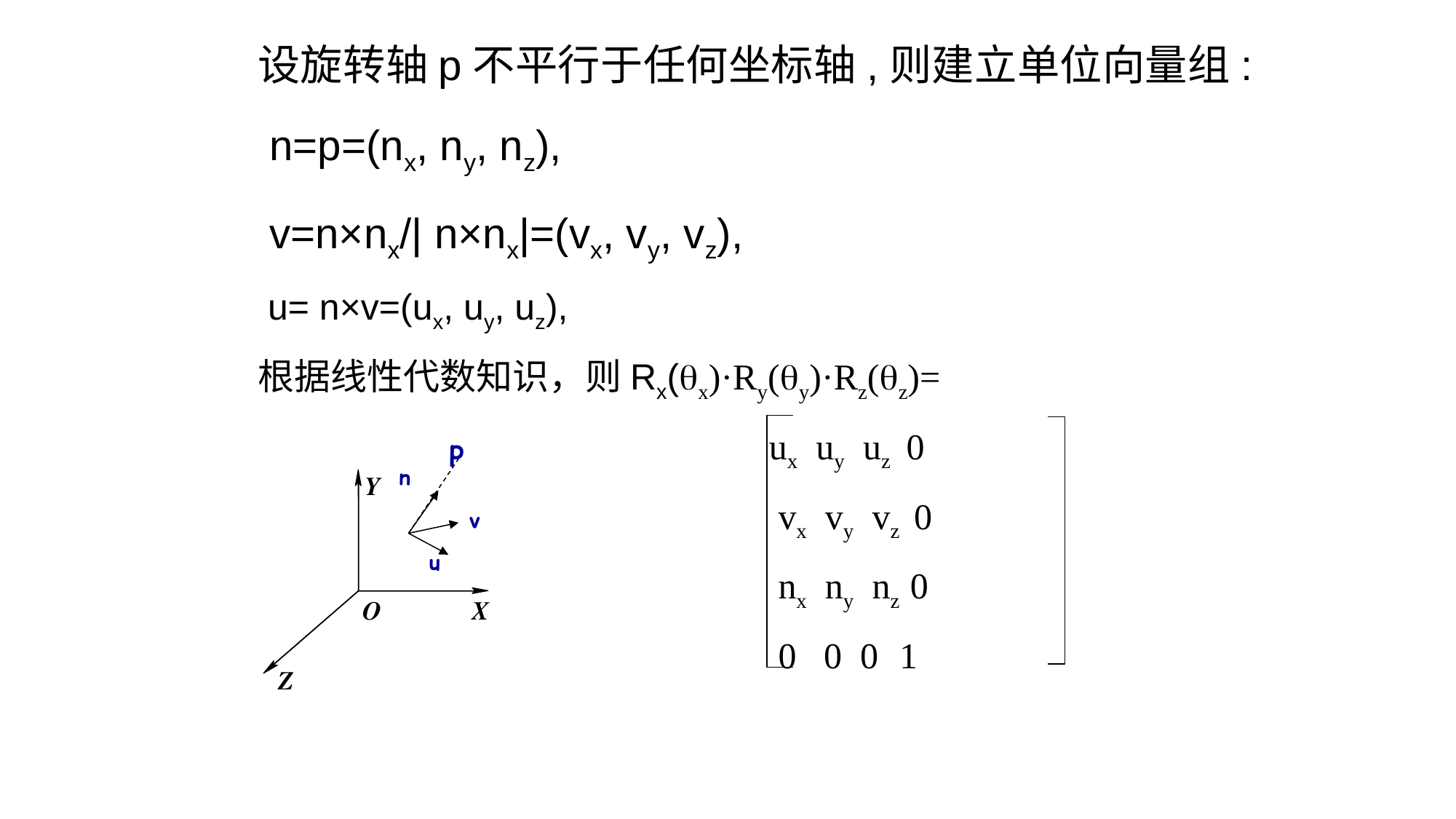

设旋转轴p不平行于任何坐标轴,则建立单位向量组:
 n=p=(nx, ny, nz),
 v=n×nx/| n×nx|=(vx, vy, vz),
 u= n×v=(ux, uy, uz),
根据线性代数知识，则Rx(θx)·Ry(θy)·Rz(θz)=
				 	 ux  uy  uz   0
					 vx  vy  vz  0
					 nx  ny  nz  0
					 0   0  0    1

p
n

Y

O
X

Z
v
u